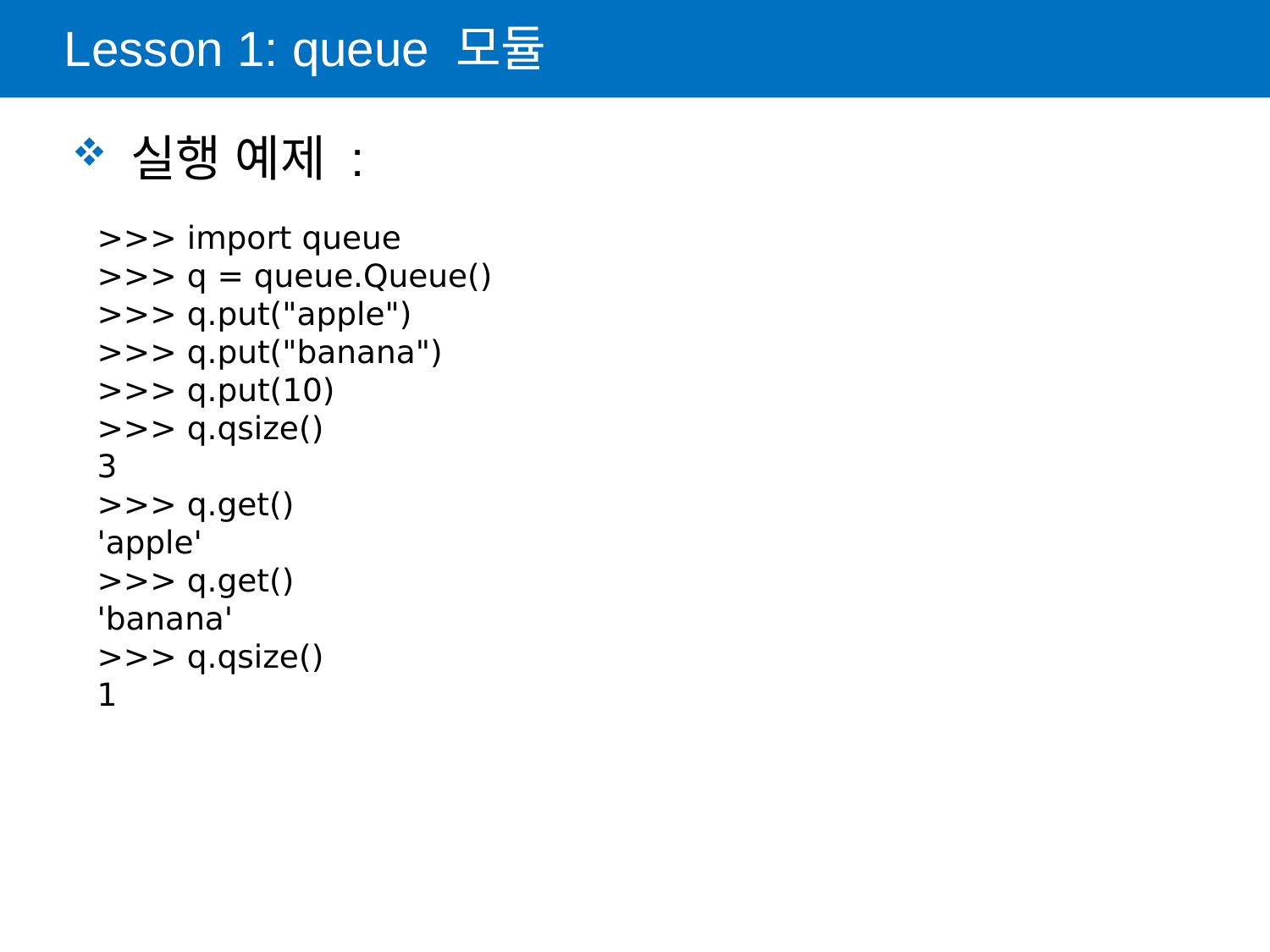

# Lesson 1: queue 모듈
 실행 예제 :
>>> import queue
>>> q = queue.Queue()
>>> q.put("apple")
>>> q.put("banana")
>>> q.put(10)
>>> q.qsize()
3
>>> q.get()
'apple'
>>> q.get()
'banana'
>>> q.qsize()
1